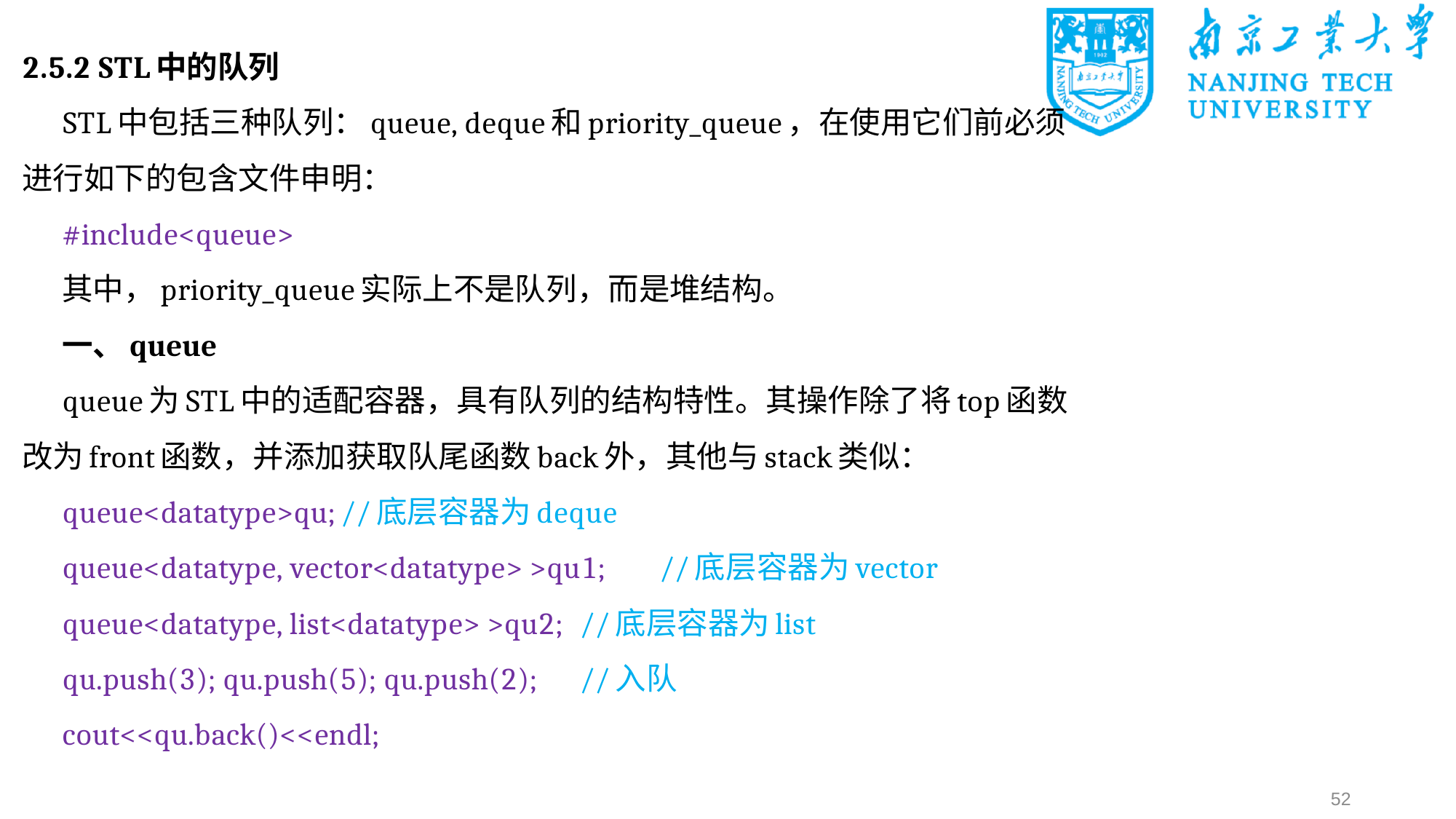

2.5.2 STL中的队列
STL中包括三种队列：queue, deque和priority_queue，在使用它们前必须进行如下的包含文件申明：
#include<queue>
其中，priority_queue实际上不是队列，而是堆结构。
一、queue
queue为STL中的适配容器，具有队列的结构特性。其操作除了将top函数改为front函数，并添加获取队尾函数back外，其他与stack类似：
queue<datatype>qu;				//底层容器为deque
queue<datatype, vector<datatype> >qu1;		//底层容器为vector
queue<datatype, list<datatype> >qu2;		//底层容器为list
qu.push(3); qu.push(5); qu.push(2);		//入队
cout<<qu.back()<<endl;
52